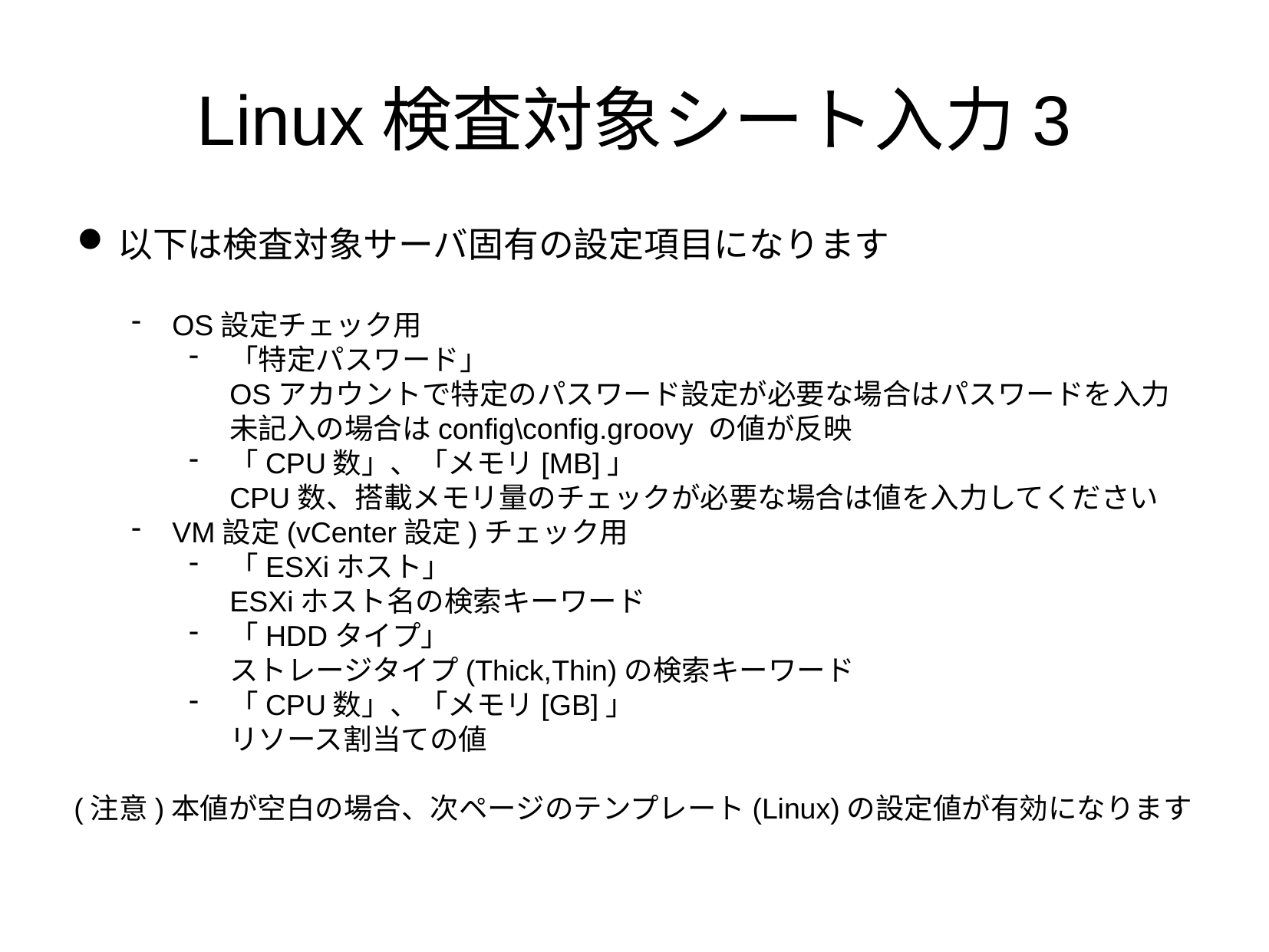

Linux検査対象シート入力3
以下は検査対象サーバ固有の設定項目になります

OS設定チェック用
「特定パスワード」
OSアカウントで特定のパスワード設定が必要な場合はパスワードを入力
未記入の場合はconfig\config.groovy の値が反映
「CPU数」、「メモリ[MB]」
CPU数、搭載メモリ量のチェックが必要な場合は値を入力してください
VM設定(vCenter設定)チェック用
「ESXiホスト」
ESXiホスト名の検索キーワード
「HDDタイプ」
ストレージタイプ(Thick,Thin)の検索キーワード
「CPU数」、「メモリ[GB]」
リソース割当ての値

(注意)本値が空白の場合、次ページのテンプレート(Linux)の設定値が有効になります